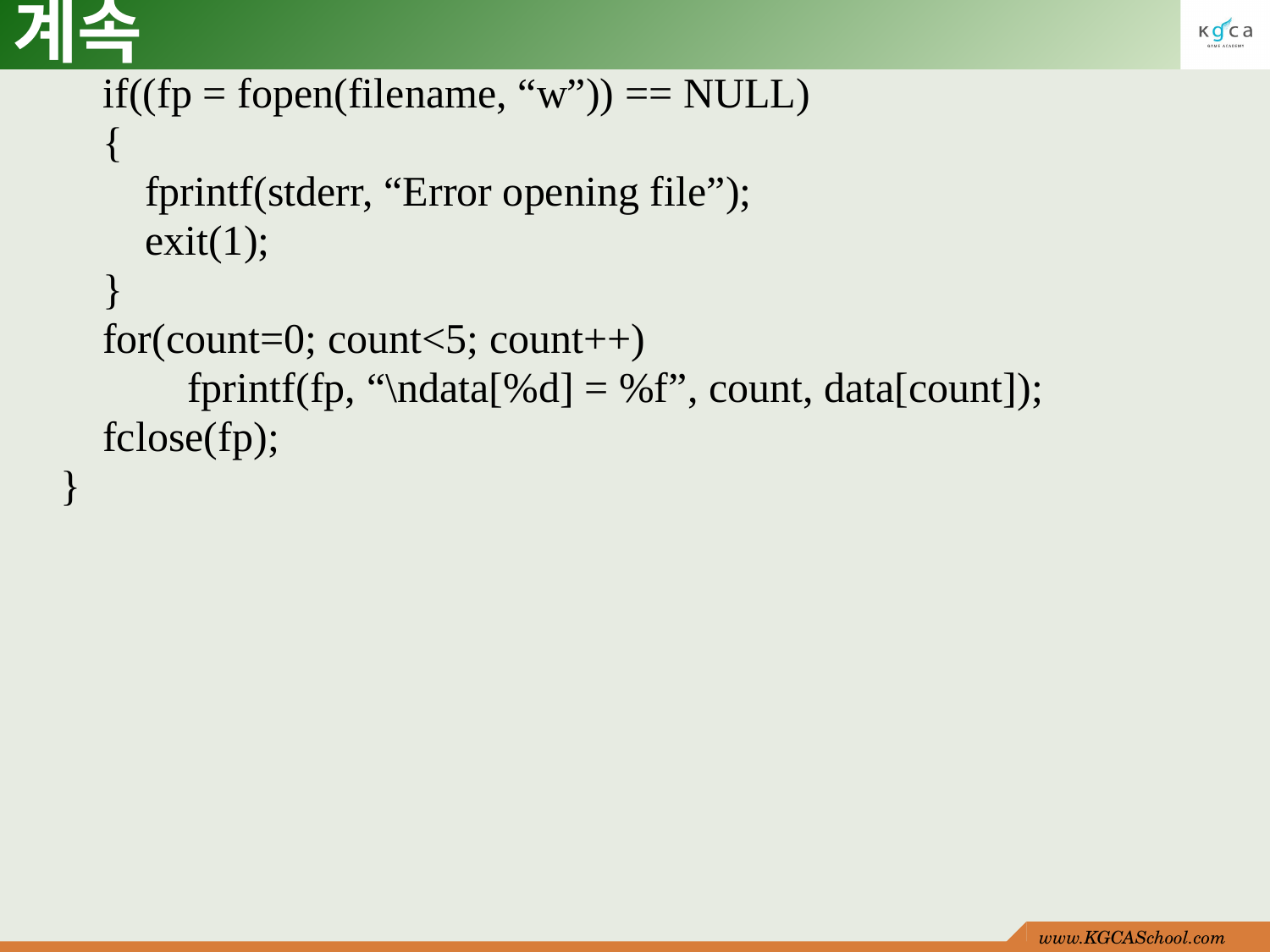

# 계속
    if((fp = fopen(filename, “w”)) == NULL)
    {
        fprintf(stderr, “Error opening file”);
        exit(1);
    }
    for(count=0; count<5; count++)
            fprintf(fp, “\ndata[%d] = %f”, count, data[count]);
    fclose(fp);
}